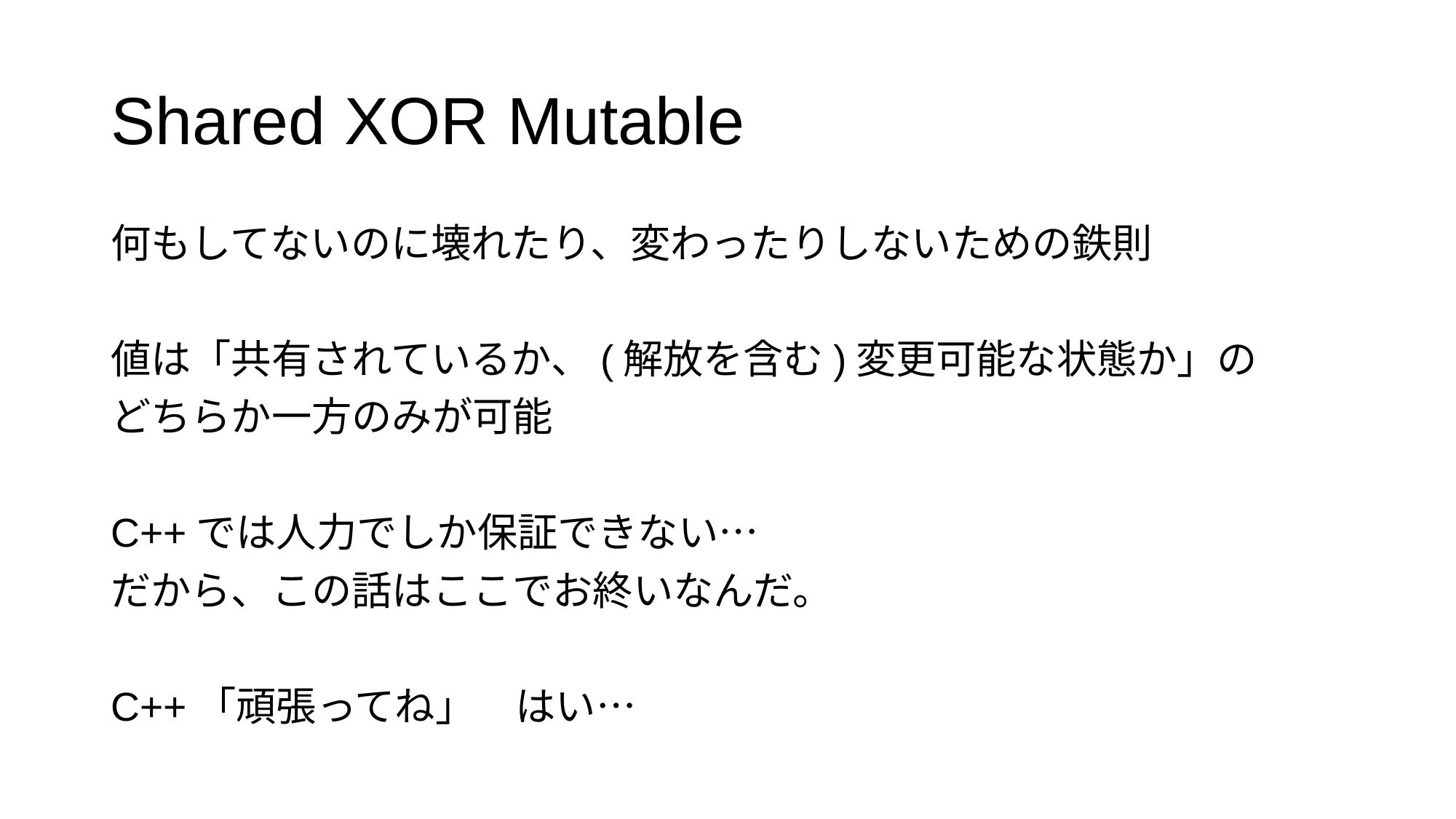

# Shared XOR Mutable
何もしてないのに壊れたり、変わったりしないための鉄則

値は「共有されているか、(解放を含む)変更可能な状態か」の
どちらか一方のみが可能

C++では人力でしか保証できない…
だから、この話はここでお終いなんだ。

C++「頑張ってね」　はい…